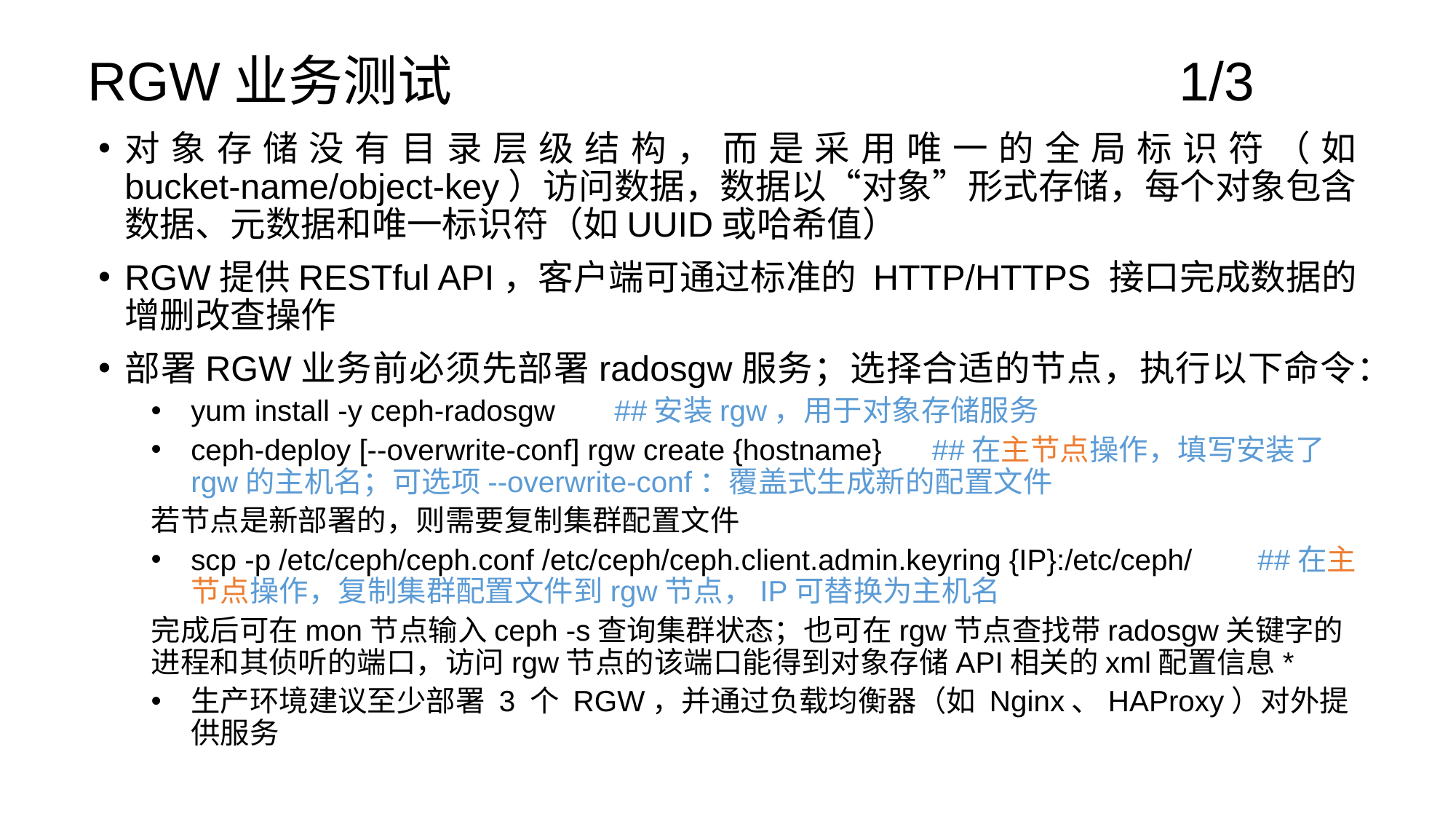

# RGW业务测试							1/3
对象存储没有目录层级结构，而是采用唯一的全局标识符（如 bucket-name/object-key）访问数据，数据以“对象”形式存储，每个对象包含数据、元数据和唯一标识符（如UUID或哈希值）
RGW提供RESTful API，客户端可通过标准的 HTTP/HTTPS 接口完成数据的增删改查操作
部署RGW业务前必须先部署radosgw服务；选择合适的节点，执行以下命令：
yum install -y ceph-radosgw			##安装rgw，用于对象存储服务
ceph-deploy [--overwrite-conf] rgw create {hostname}		##在主节点操作，填写安装了rgw的主机名；可选项--overwrite-conf：覆盖式生成新的配置文件
若节点是新部署的，则需要复制集群配置文件
scp -p /etc/ceph/ceph.conf /etc/ceph/ceph.client.admin.keyring {IP}:/etc/ceph/	 ##在主节点操作，复制集群配置文件到rgw节点，IP可替换为主机名
完成后可在mon节点输入ceph -s查询集群状态；也可在rgw节点查找带radosgw关键字的进程和其侦听的端口，访问rgw节点的该端口能得到对象存储API相关的xml配置信息*
生产环境建议至少部署 3 个 RGW，并通过负载均衡器（如 Nginx、HAProxy）对外提供服务